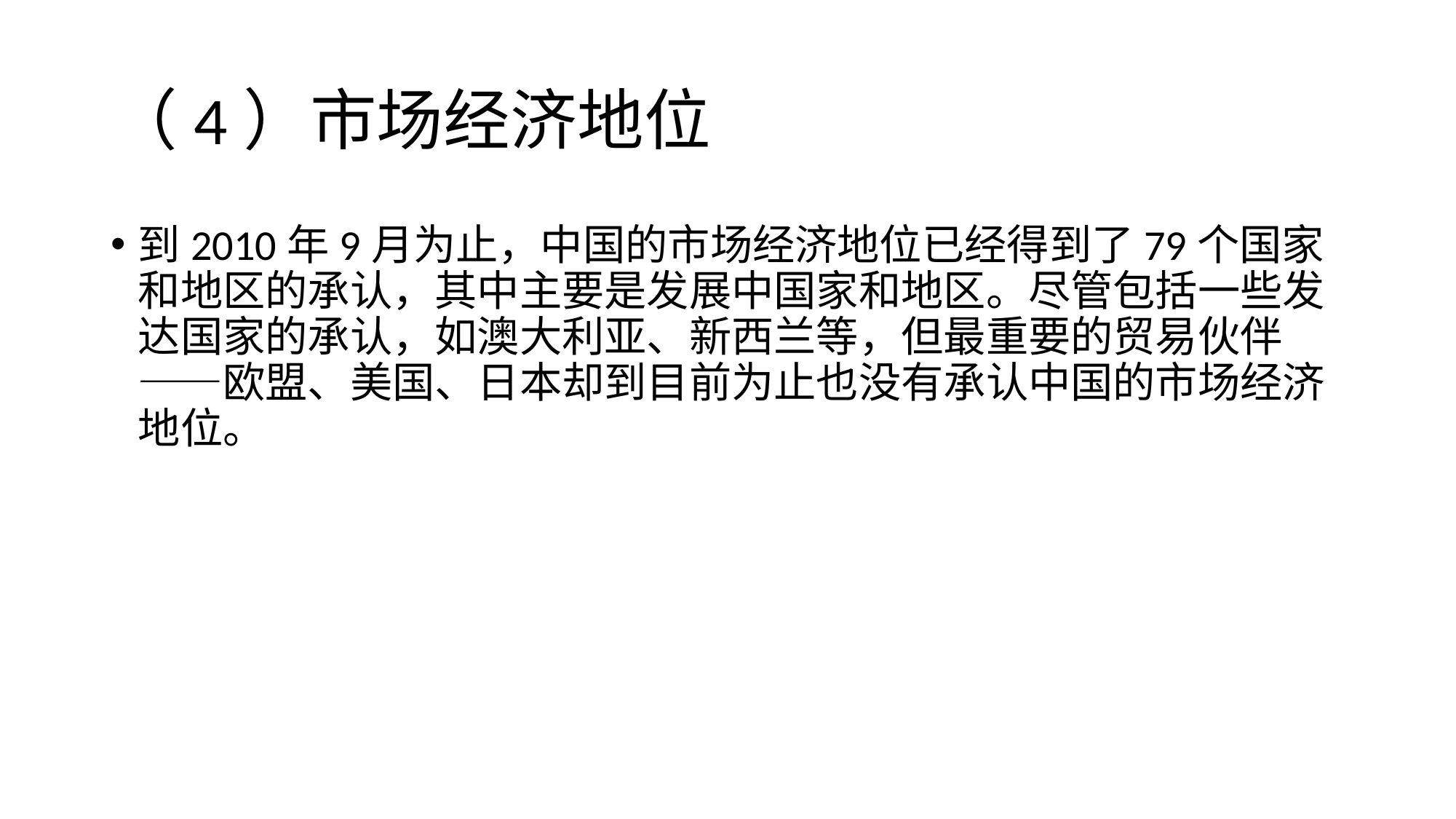

# （4）市场经济地位
到2010年9月为止，中国的市场经济地位已经得到了79个国家和地区的承认，其中主要是发展中国家和地区。尽管包括一些发达国家的承认，如澳大利亚、新西兰等，但最重要的贸易伙伴——欧盟、美国、日本却到目前为止也没有承认中国的市场经济地位。